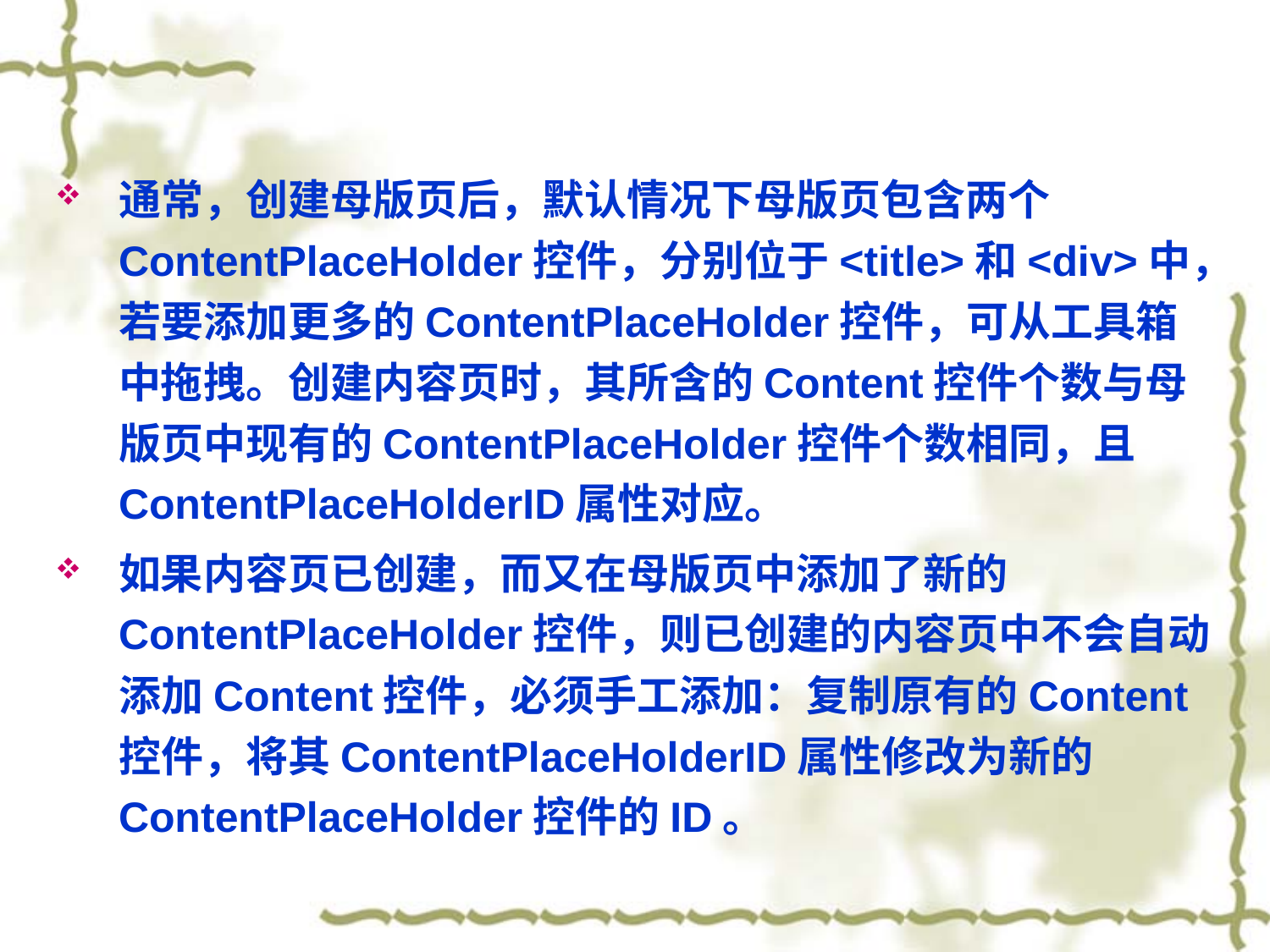

通常，创建母版页后，默认情况下母版页包含两个ContentPlaceHolder控件，分别位于<title>和<div>中，若要添加更多的ContentPlaceHolder控件，可从工具箱中拖拽。创建内容页时，其所含的Content控件个数与母版页中现有的ContentPlaceHolder控件个数相同，且ContentPlaceHolderID属性对应。
如果内容页已创建，而又在母版页中添加了新的ContentPlaceHolder控件，则已创建的内容页中不会自动添加Content控件，必须手工添加：复制原有的Content控件，将其ContentPlaceHolderID属性修改为新的ContentPlaceHolder控件的ID。